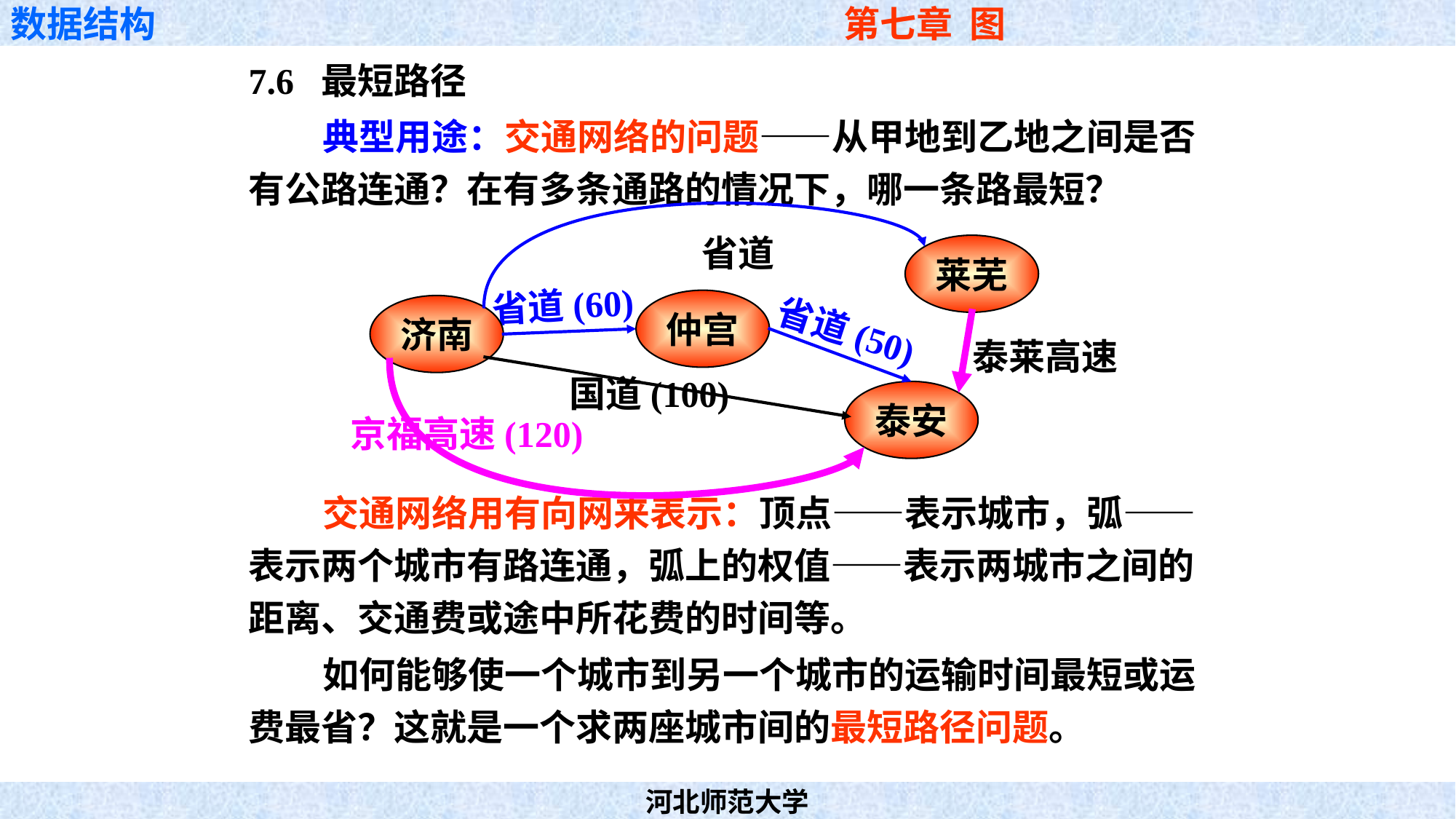

7.6  最短路径
        典型用途：交通网络的问题——从甲地到乙地之间是否
有公路连通？在有多条通路的情况下，哪一条路最短？
省道
莱芜
省道(60)
仲宫
济南
省道(50)
泰莱高速
国道(100)
泰安
京福高速(120)
        交通网络用有向网来表示：顶点——表示城市，弧——
表示两个城市有路连通，弧上的权值——表示两城市之间的
距离、交通费或途中所花费的时间等。
        如何能够使一个城市到另一个城市的运输时间最短或运
费最省？这就是一个求两座城市间的最短路径问题。